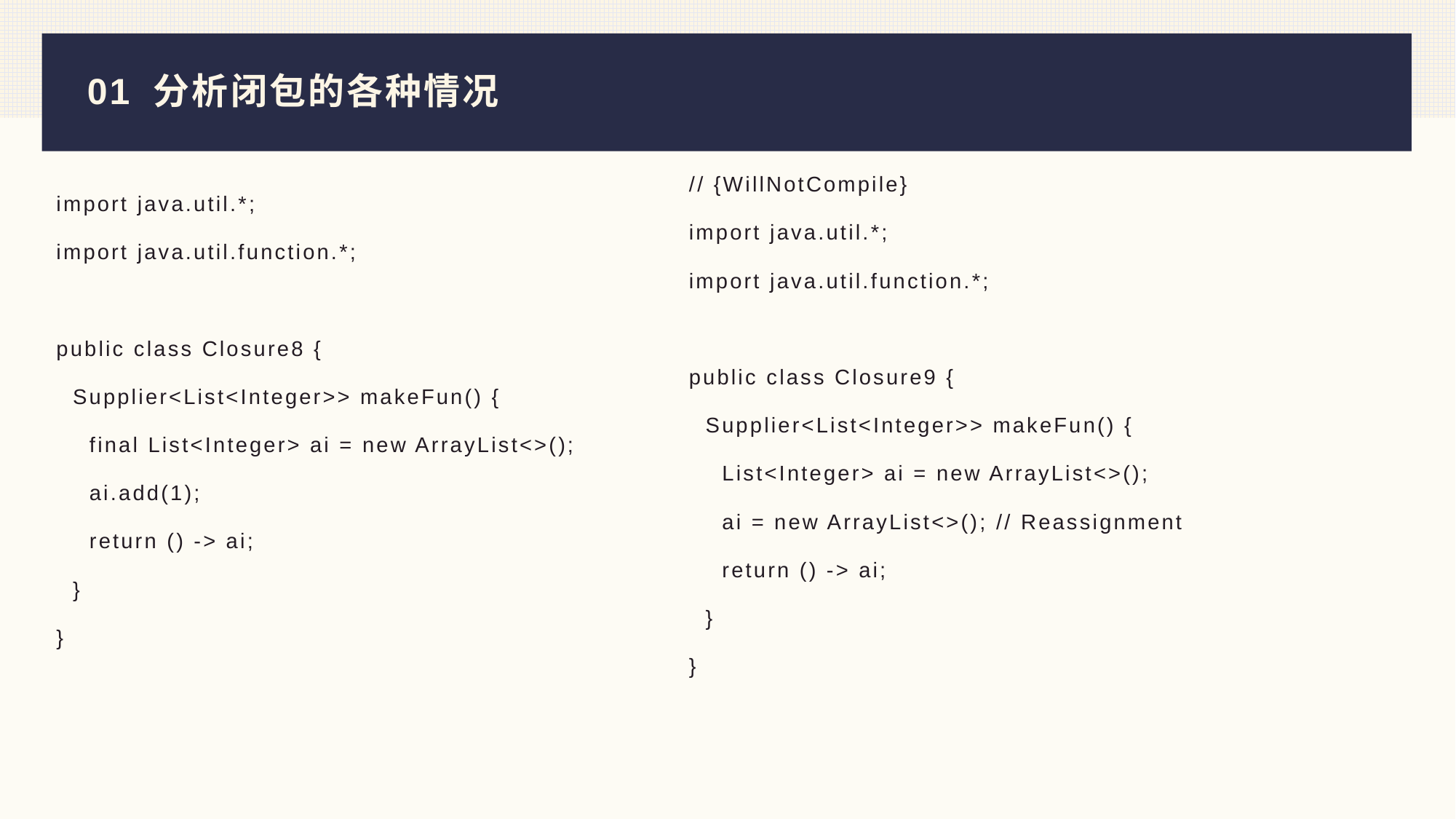

# 01 分析闭包的各种情况
// {WillNotCompile}
import java.util.*;
import java.util.function.*;

public class Closure9 {
  Supplier<List<Integer>> makeFun() {
    List<Integer> ai = new ArrayList<>();
    ai = new ArrayList<>(); // Reassignment
    return () -> ai;
  }
}
import java.util.*;
import java.util.function.*;

public class Closure8 {
  Supplier<List<Integer>> makeFun() {
    final List<Integer> ai = new ArrayList<>();
    ai.add(1);
    return () -> ai;
  }
}